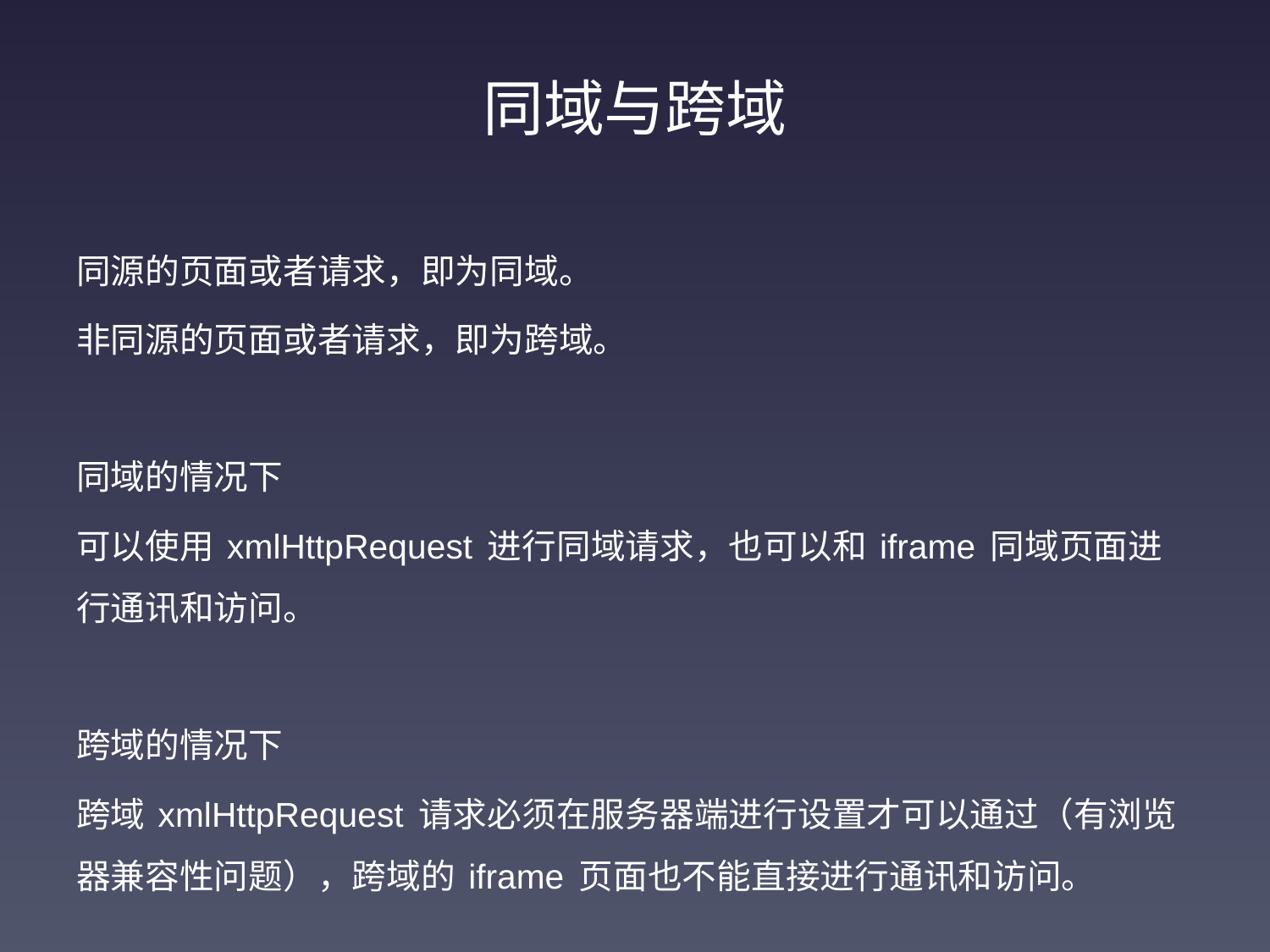

# 同域与跨域
同源的页面或者请求，即为同域。
非同源的页面或者请求，即为跨域。

同域的情况下
可以使用 xmlHttpRequest 进行同域请求，也可以和 iframe 同域页面进行通讯和访问。

跨域的情况下
跨域 xmlHttpRequest 请求必须在服务器端进行设置才可以通过（有浏览器兼容性问题），跨域的 iframe 页面也不能直接进行通讯和访问。